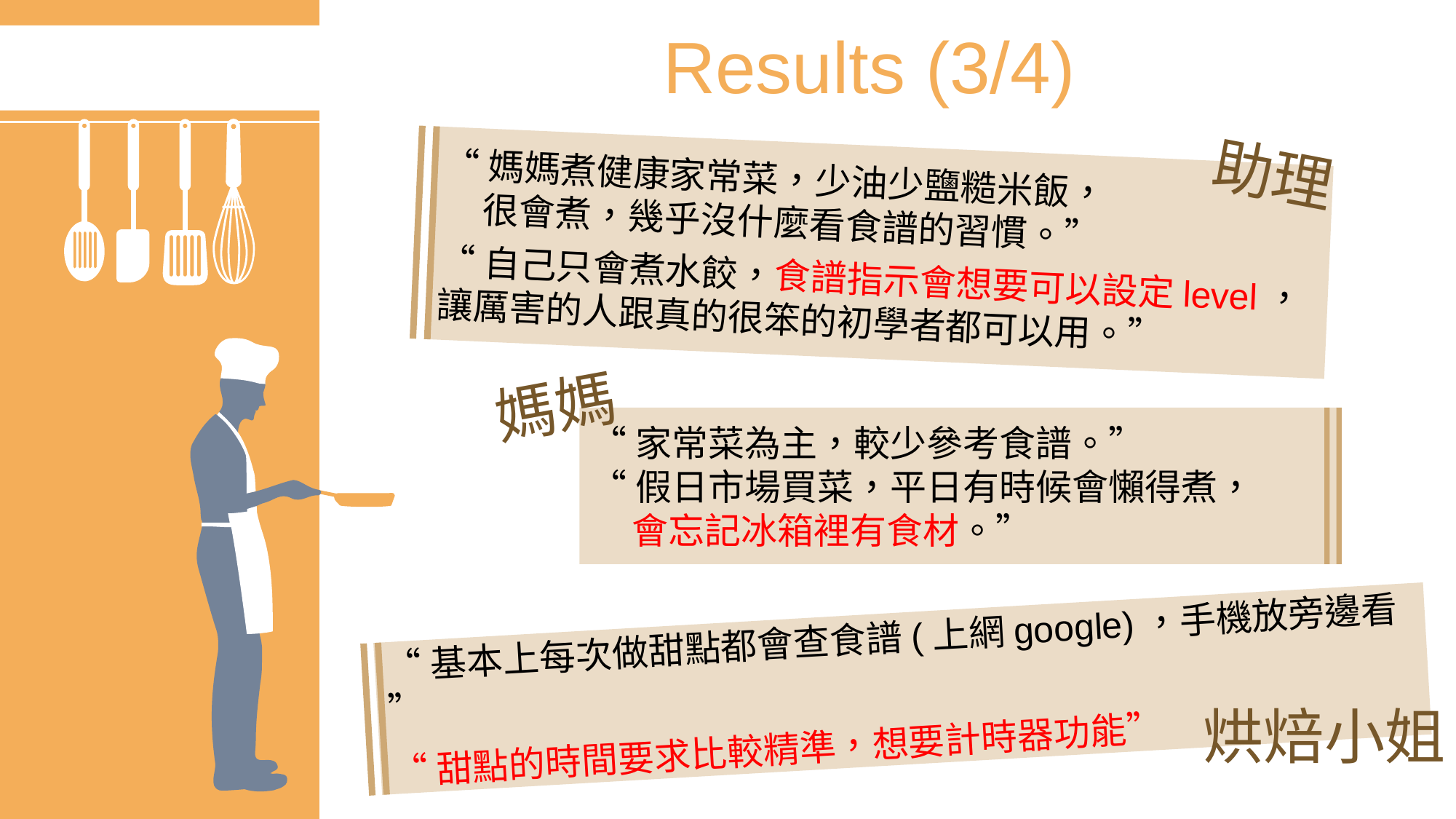

Results (3/4)
助理

“媽媽煮健康家常菜，少油少鹽糙米飯，
    很會煮，幾乎沒什麼看食譜的習慣。”
“自己只會煮水餃，食譜指示會想要可以設定level，讓厲害的人跟真的很笨的初學者都可以用。”
媽媽
“家常菜為主，較少參考食譜。”
“假日市場買菜，平日有時候會懶得煮，
    會忘記冰箱裡有食材。”

“基本上每次做甜點都會查食譜(上網google)，手機放旁邊看”
“甜點的時間要求比較精準，想要計時器功能”

烘焙小姐